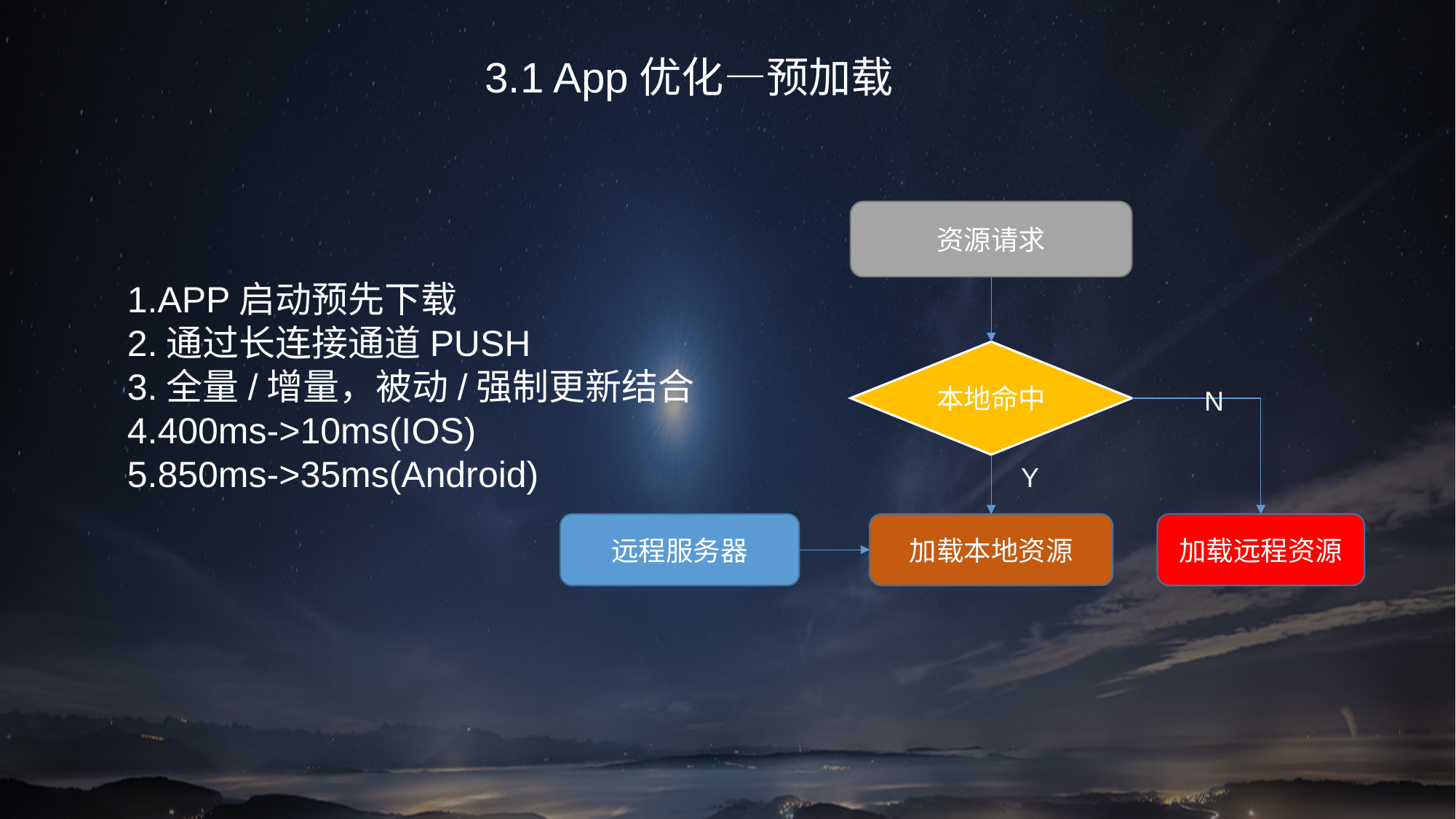

3.1 App优化—预加载
资源请求
1.APP启动预先下载
2.通过长连接通道PUSH
3.全量/增量，被动/强制更新结合
4.400ms->10ms(IOS)
5.850ms->35ms(Android)
本地命中
N
Y
远程服务器
加载本地资源
加载远程资源